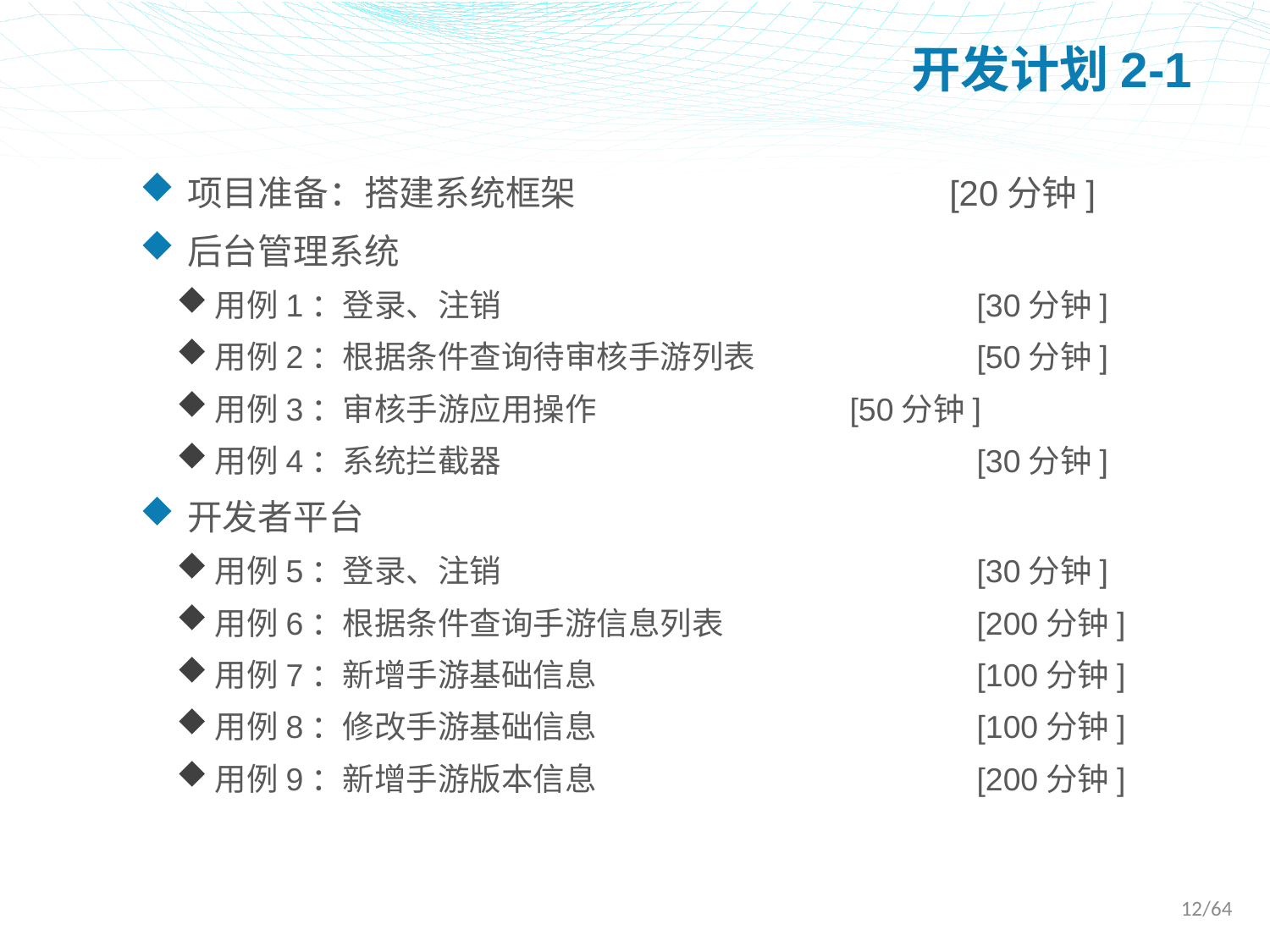

# 开发计划2-1
项目准备：搭建系统框架			[20分钟]
后台管理系统
用例1：登录、注销			            	[30分钟]
用例2：根据条件查询待审核手游列表   		[50分钟]
用例3：审核手游应用操作                                 	[50分钟]
用例4：系统拦截器			 	[30分钟]
开发者平台
用例5：登录、注销			            	[30分钟]
用例6：根据条件查询手游信息列表   		[200分钟]
用例7：新增手游基础信息			[100分钟]
用例8：修改手游基础信息			[100分钟]
用例9：新增手游版本信息			[200分钟]

12/64